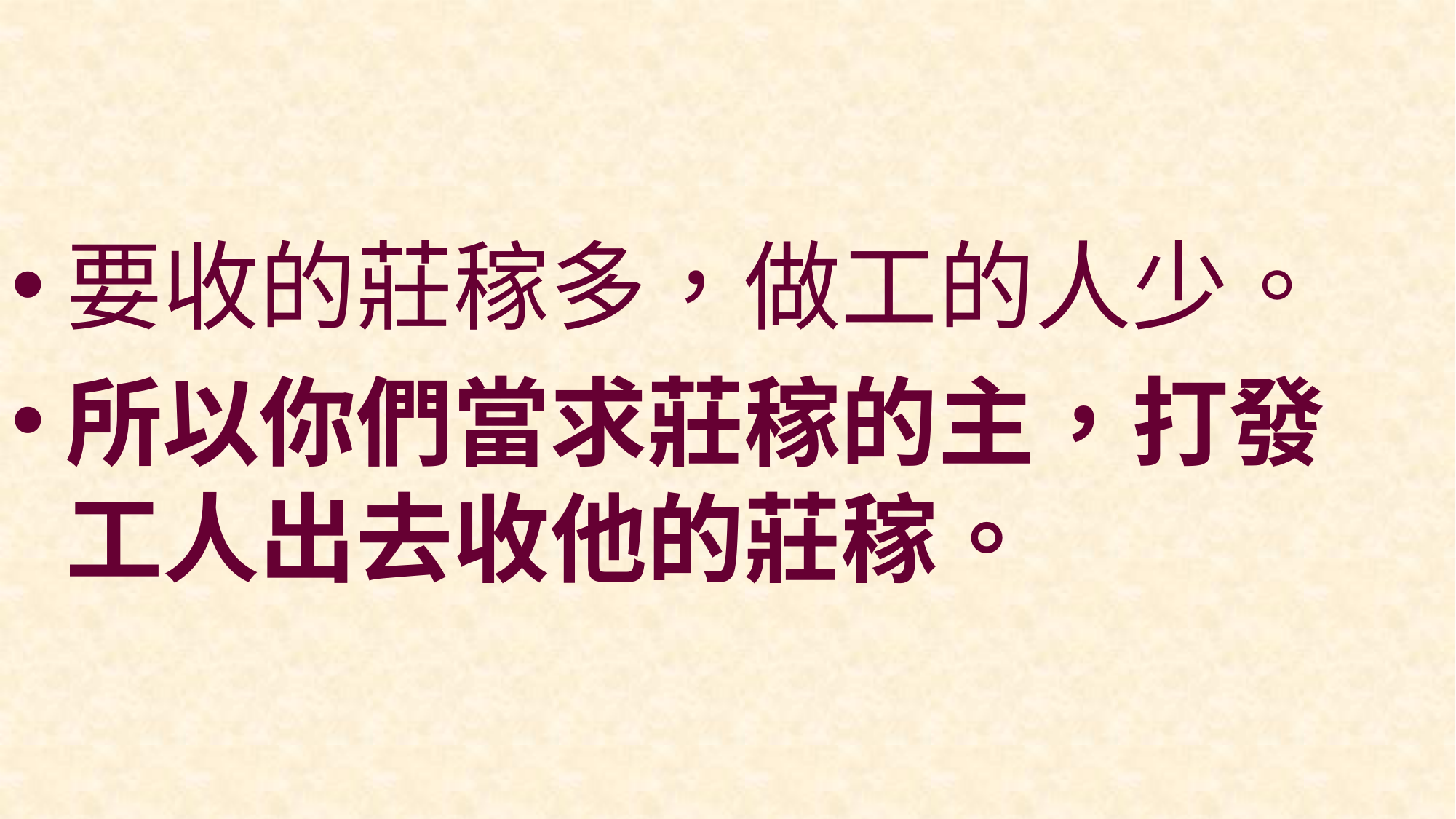

要收的莊稼多，做工的人少。
所以你們當求莊稼的主，打發工人出去收他的莊稼。